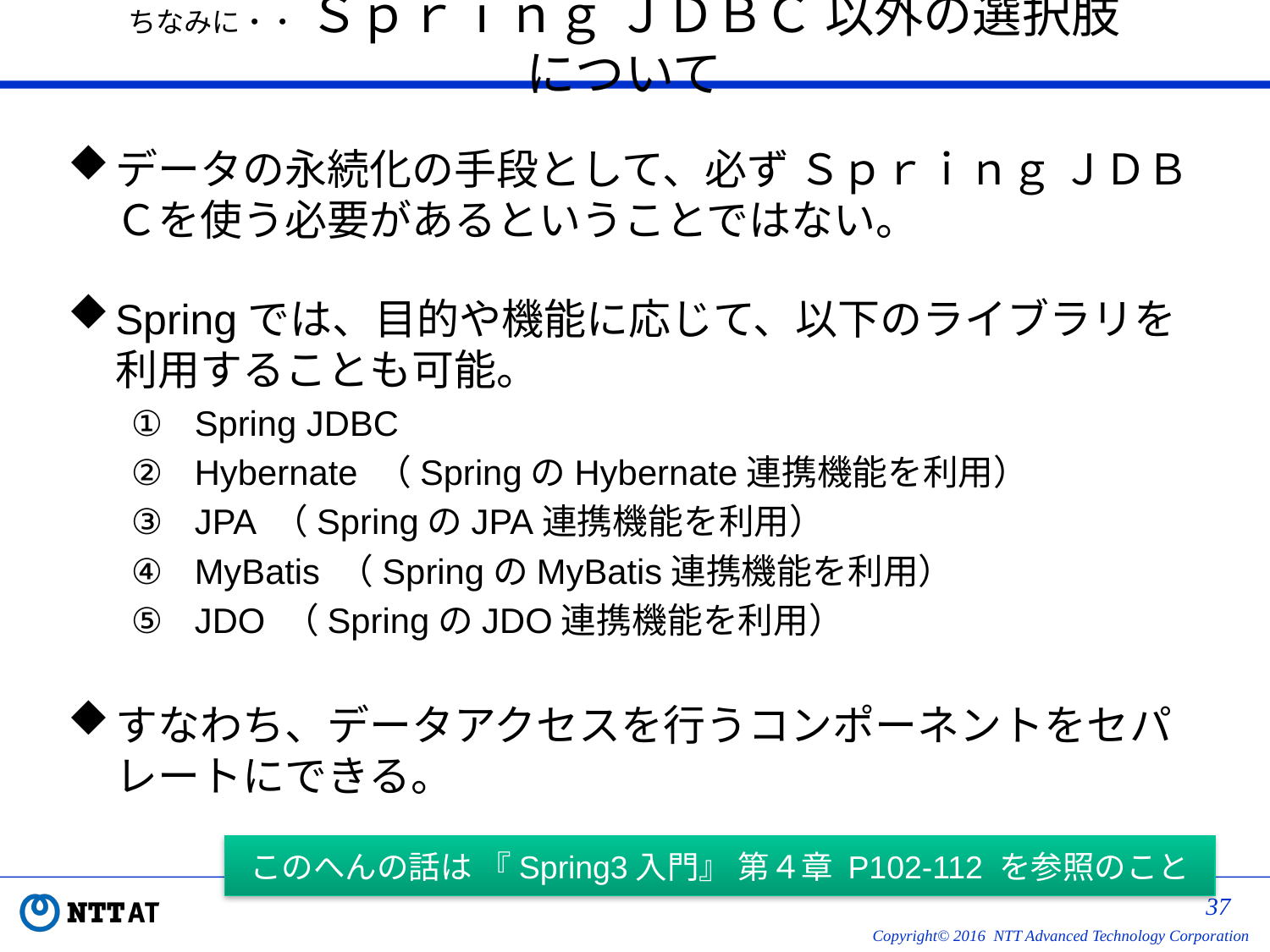

# ちなみに・・  Ｓｐｒｉｎｇ ＪＤＢＣ 以外の選択肢について
データの永続化の手段として、必ず Ｓｐｒｉｎｇ ＪＤＢＣを使う必要があるということではない。

Springでは、目的や機能に応じて、以下のライブラリを利用することも可能。
Spring JDBC
Hybernate （SpringのHybernate連携機能を利用）
JPA （SpringのJPA連携機能を利用）
MyBatis （SpringのMyBatis連携機能を利用）
JDO （SpringのJDO連携機能を利用）

すなわち、データアクセスを行うコンポーネントをセパレートにできる。
このへんの話は 『Spring3入門』 第４章 P102-112 を参照のこと
37